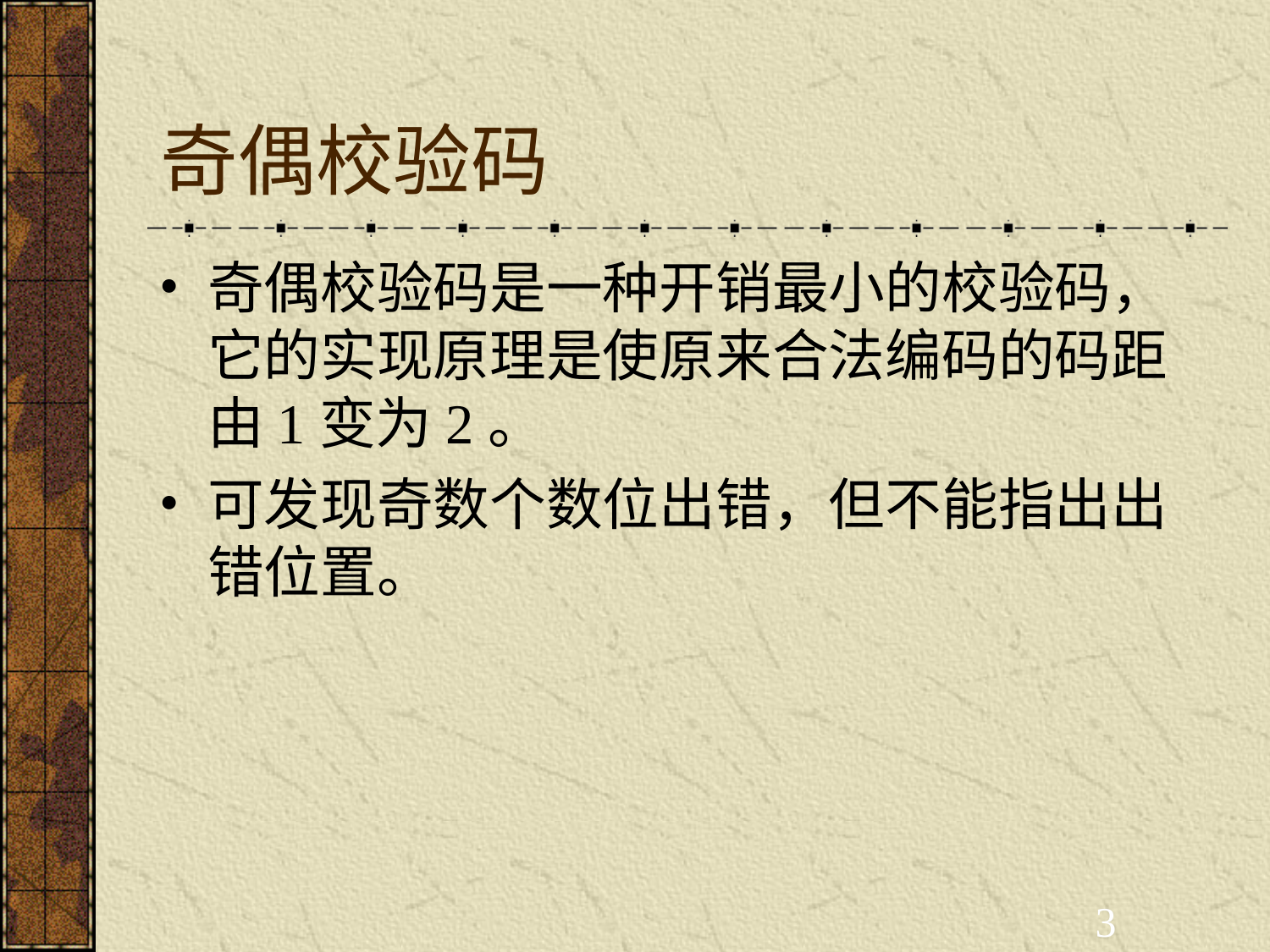

# 奇偶校验码
奇偶校验码是一种开销最小的校验码，它的实现原理是使原来合法编码的码距由1变为2。
可发现奇数个数位出错，但不能指出出错位置。
3